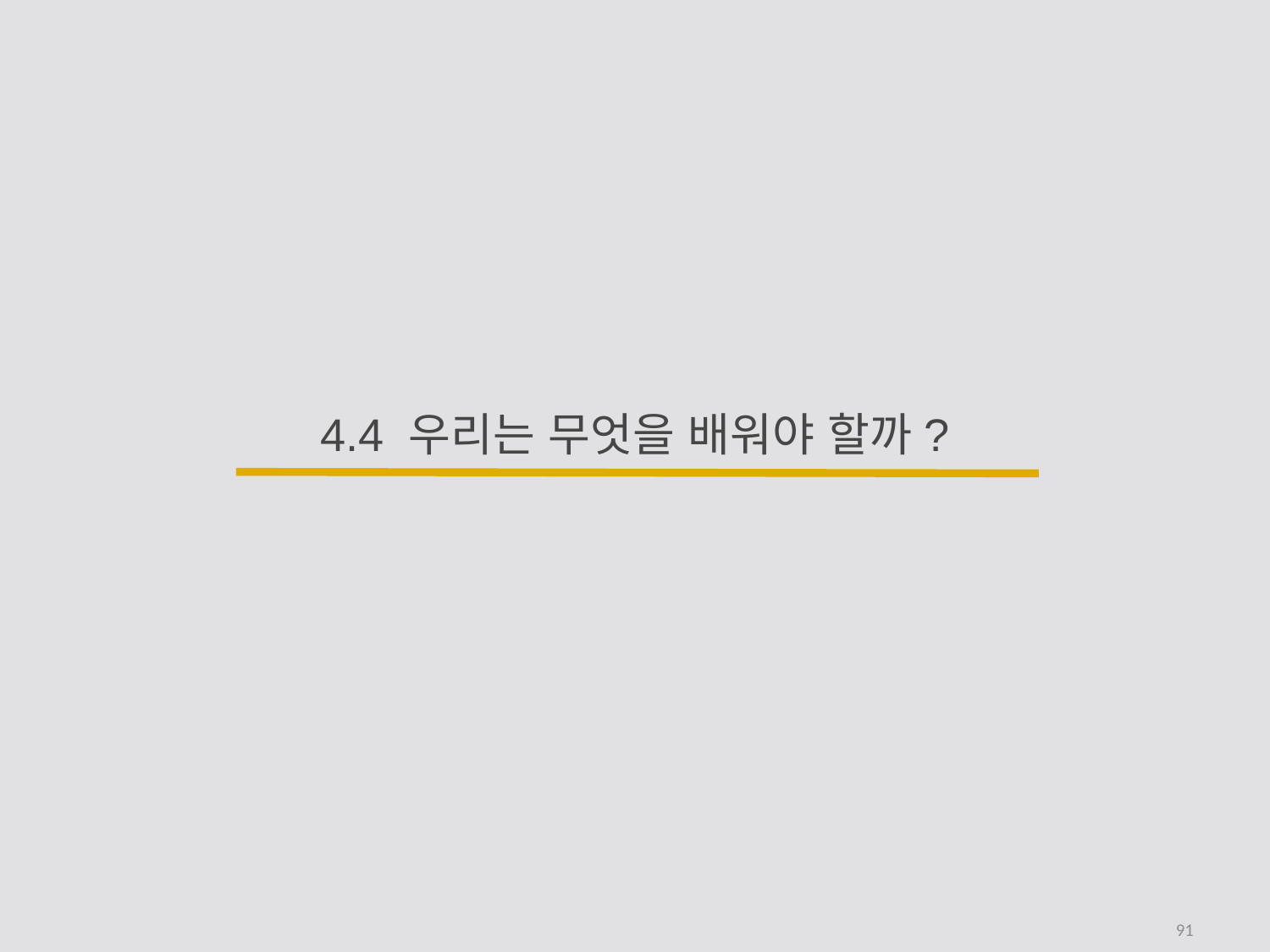

# 4.4 우리는 무엇을 배워야 할까?
91